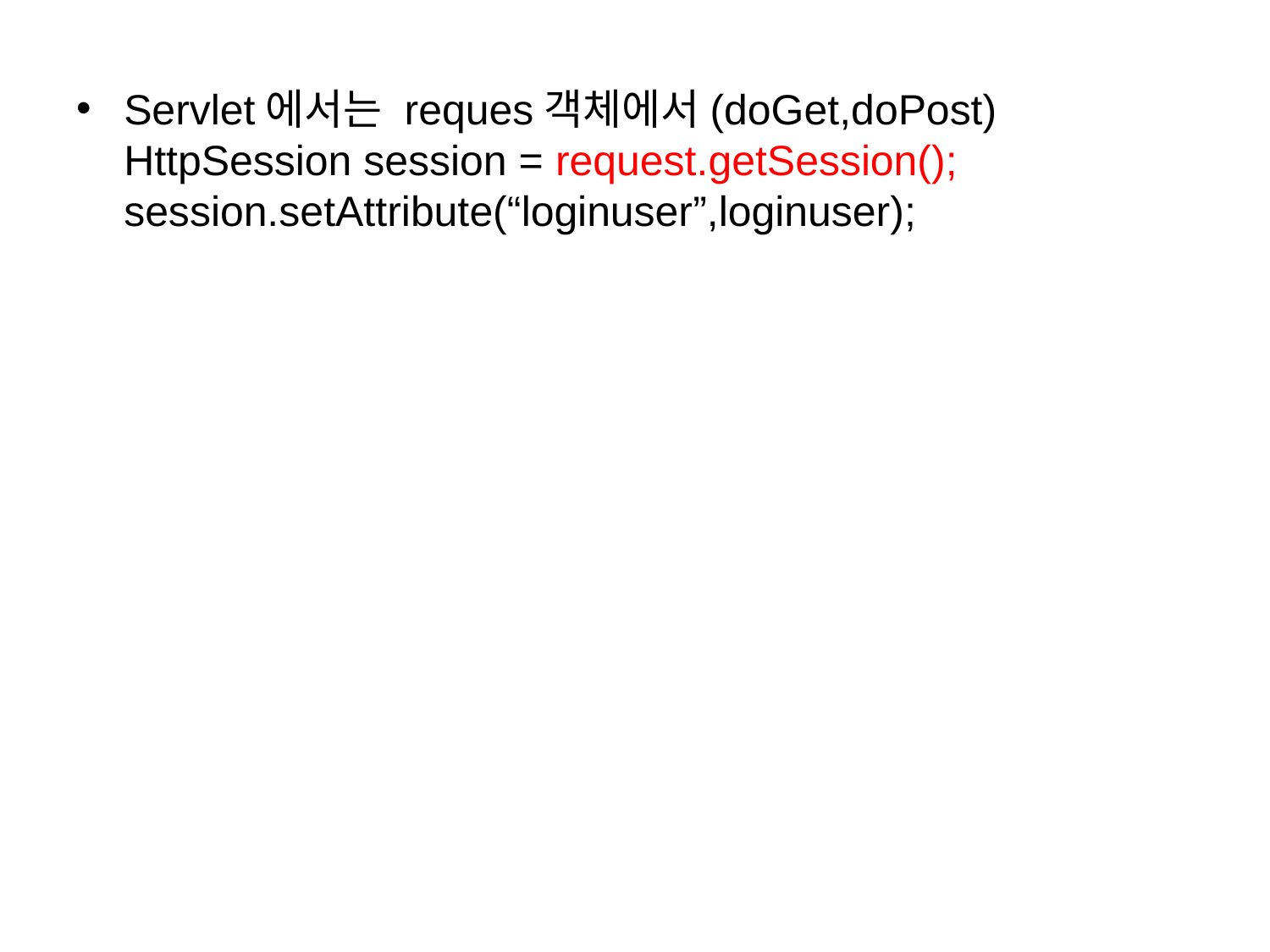

Servlet에서는 reques객체에서(doGet,doPost)
HttpSession session = request.getSession();
session.setAttribute(“loginuser”,loginuser);